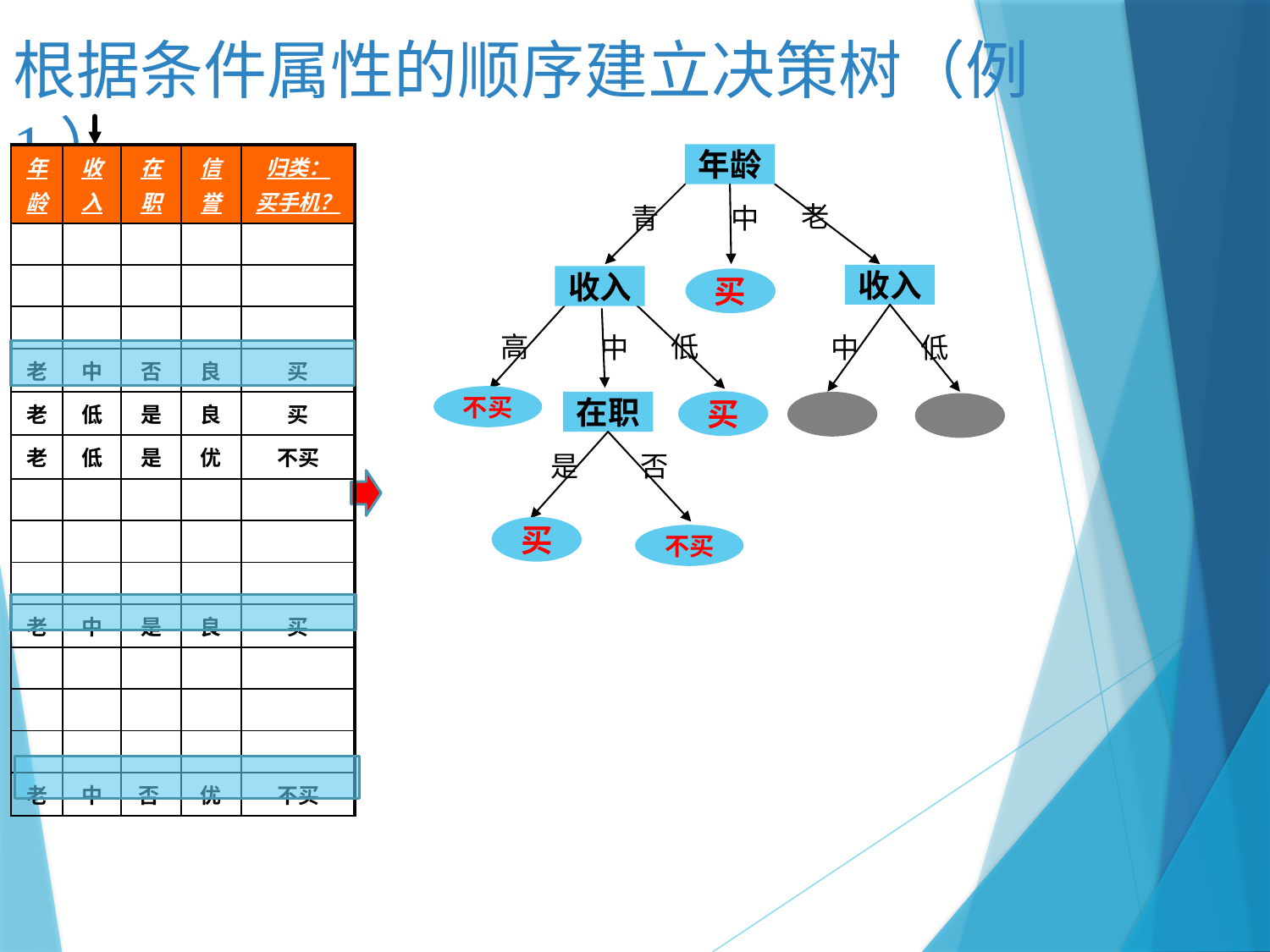

根据条件属性的顺序建立决策树（例1）
年龄
| 年 龄 | 收 入 | 在 职 | 信 誉 | 归类： 买手机？ |
| --- | --- | --- | --- | --- |
|  |  |  |  |  |
|  |  |  |  |  |
|  |  |  |  |  |
| 老 | 中 | 否 | 良 | 买 |
| 老 | 低 | 是 | 良 | 买 |
| 老 | 低 | 是 | 优 | 不买 |
|  |  |  |  |  |
|  |  |  |  |  |
|  |  |  |  |  |
| 老 | 中 | 是 | 良 | 买 |
|  |  |  |  |  |
|  |  |  |  |  |
|  |  |  |  |  |
| 老 | 中 | 否 | 优 | 不买 |
老
青
中
收入
收入
买
高
低
中
中
低

不买
买
在职

是
否

买
不买